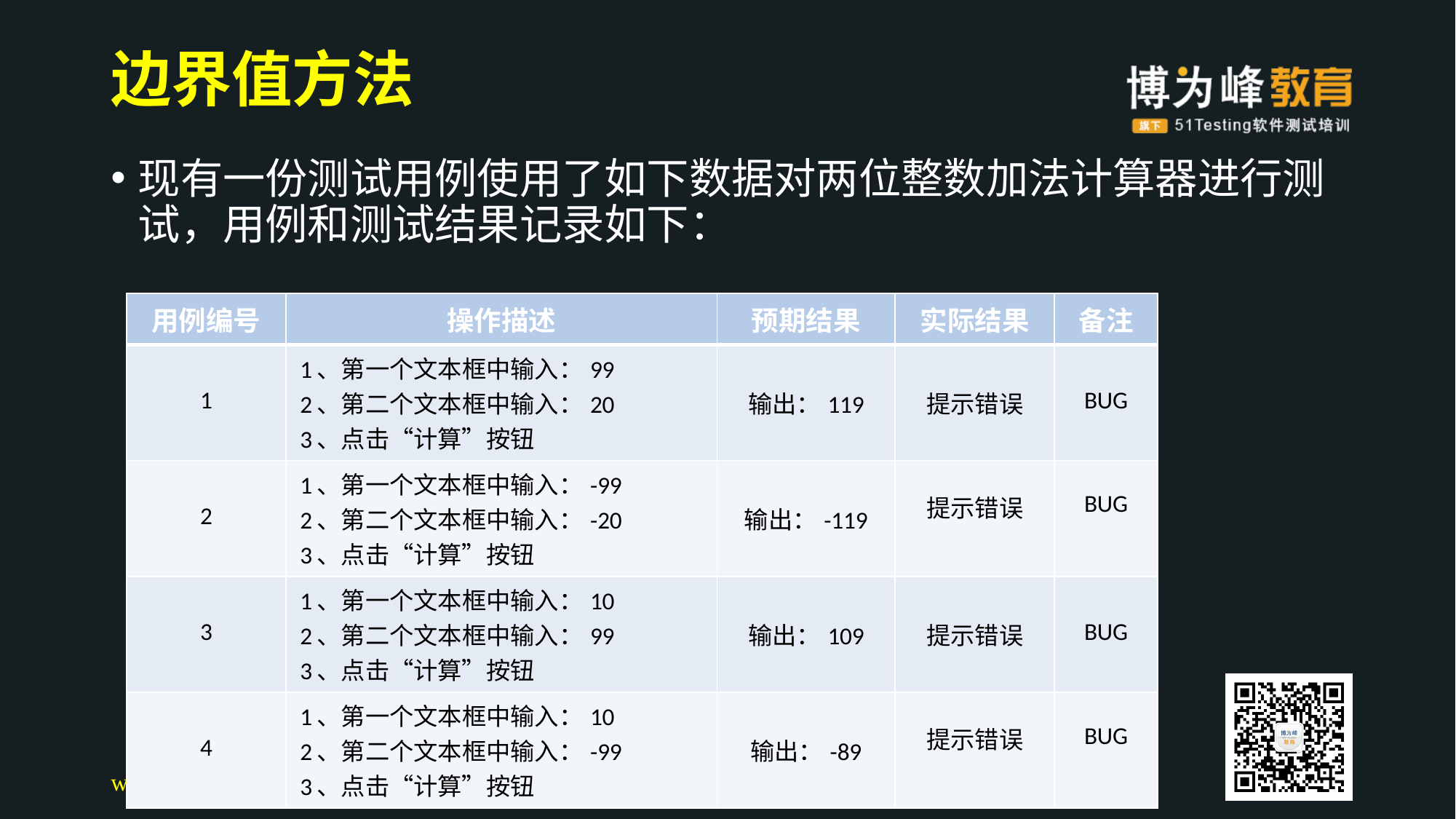

# 边界值方法
现有一份测试用例使用了如下数据对两位整数加法计算器进行测试，用例和测试结果记录如下：

| 用例编号 | 操作描述 | 预期结果 | 实际结果 | 备注 |
| --- | --- | --- | --- | --- |
| 1 | 1、第一个文本框中输入：99 2、第二个文本框中输入：20 3、点击“计算”按钮 | 输出：119 | 提示错误 | BUG |
| 2 | 1、第一个文本框中输入：-99 2、第二个文本框中输入：-20 3、点击“计算”按钮 | 输出：-119 | 提示错误 | BUG |
| 3 | 1、第一个文本框中输入：10 2、第二个文本框中输入：99 3、点击“计算”按钮 | 输出：109 | 提示错误 | BUG |
| 4 | 1、第一个文本框中输入：10 2、第二个文本框中输入：-99 3、点击“计算”按钮 | 输出：-89 | 提示错误 | BUG |
www.51testing.net